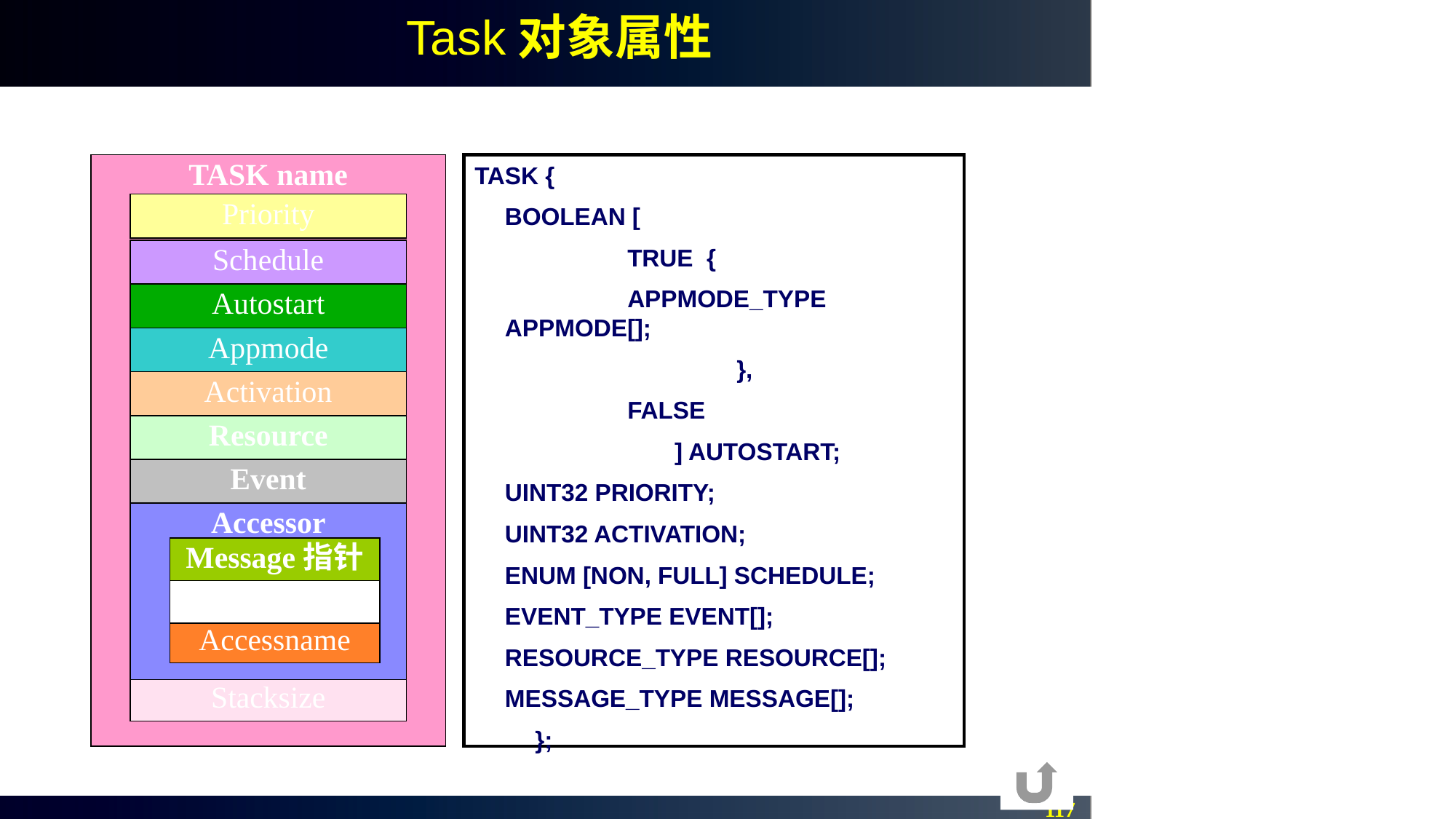

Task对象属性
TASK name
Priority

Schedule

Autostart

Appmode
Activation

Resource
Event
Accessor

Message指针
Withoutcopy

Accessname

Stacksize

TASK {
	BOOLEAN [
		  TRUE  {
		  APPMODE_TYPE APPMODE[];
			  },
		  FALSE
		         ] AUTOSTART;
	UINT32 PRIORITY;
	UINT32 ACTIVATION;
	ENUM [NON, FULL] SCHEDULE;
	EVENT_TYPE EVENT[];
	RESOURCE_TYPE RESOURCE[];
	MESSAGE_TYPE MESSAGE[];
         };